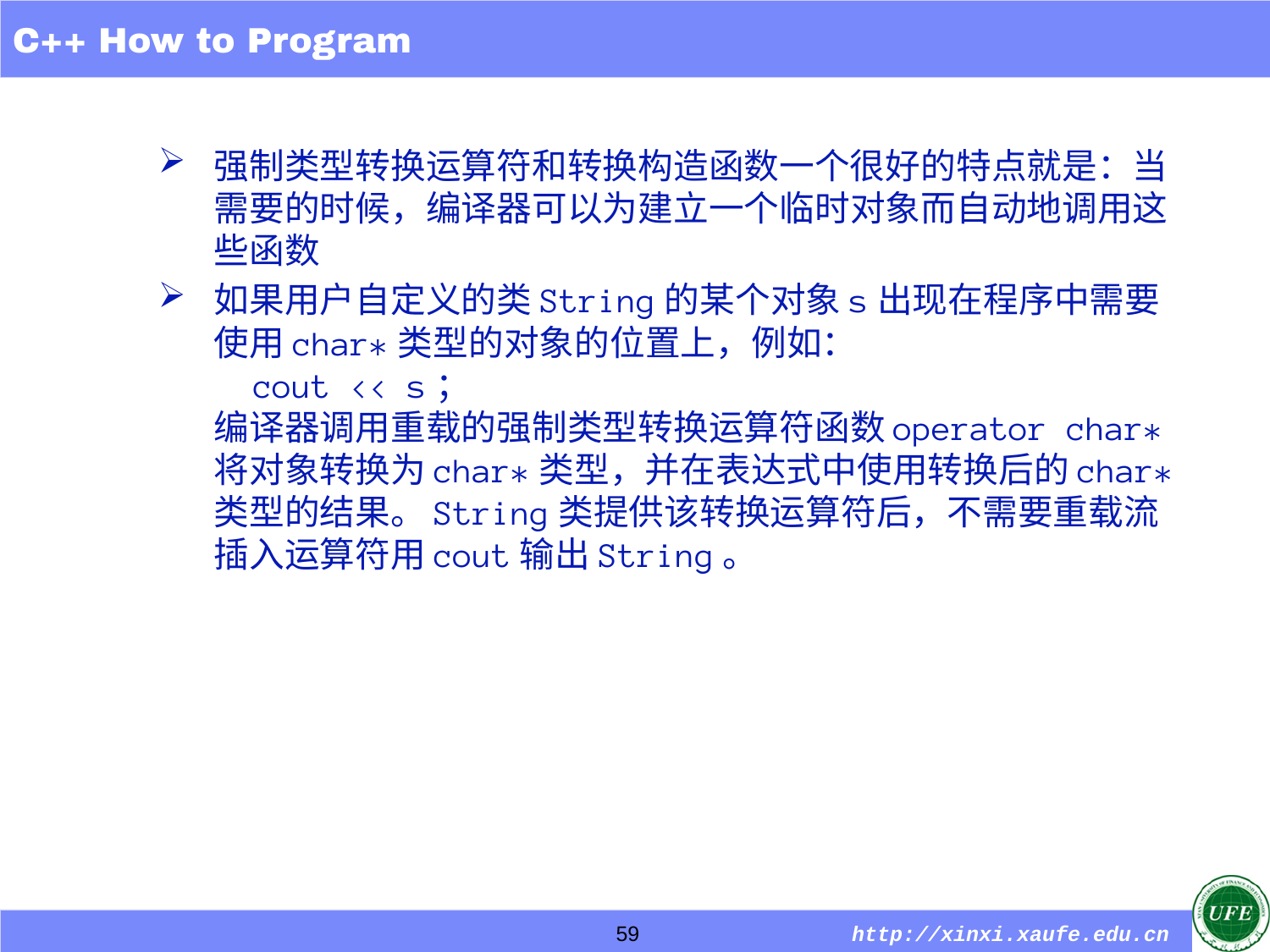

强制类型转换运算符和转换构造函数一个很好的特点就是：当需要的时候，编译器可以为建立一个临时对象而自动地调用这些函数
如果用户自定义的类String的某个对象s出现在程序中需要使用char*类型的对象的位置上，例如：
    cout << s；
编译器调用重载的强制类型转换运算符函数operator char*将对象转换为char*类型，并在表达式中使用转换后的char*类型的结果。String类提供该转换运算符后，不需要重载流插入运算符用cout输出String。
59